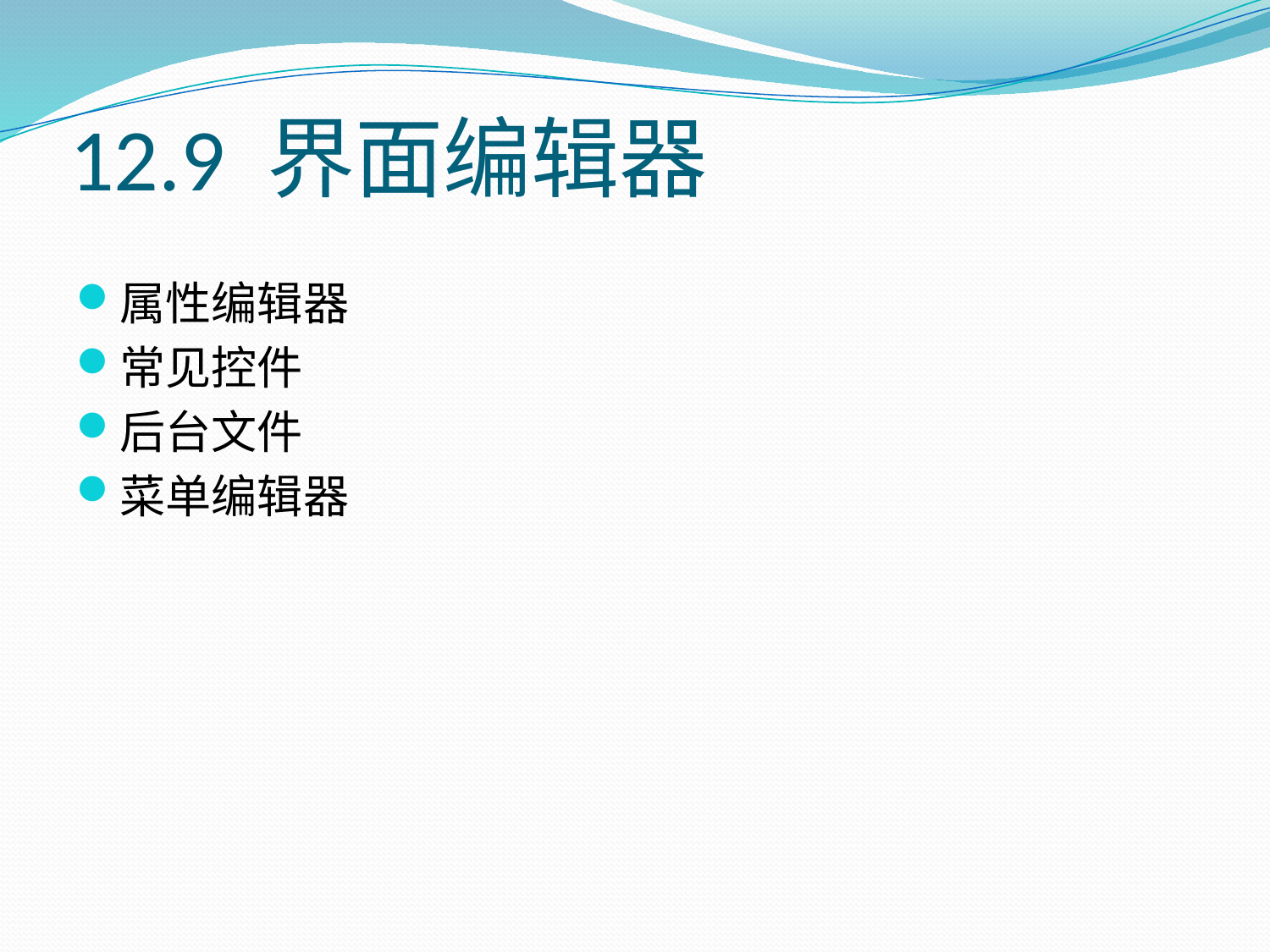

# 12.9 界面编辑器
属性编辑器
常见控件
后台文件
菜单编辑器